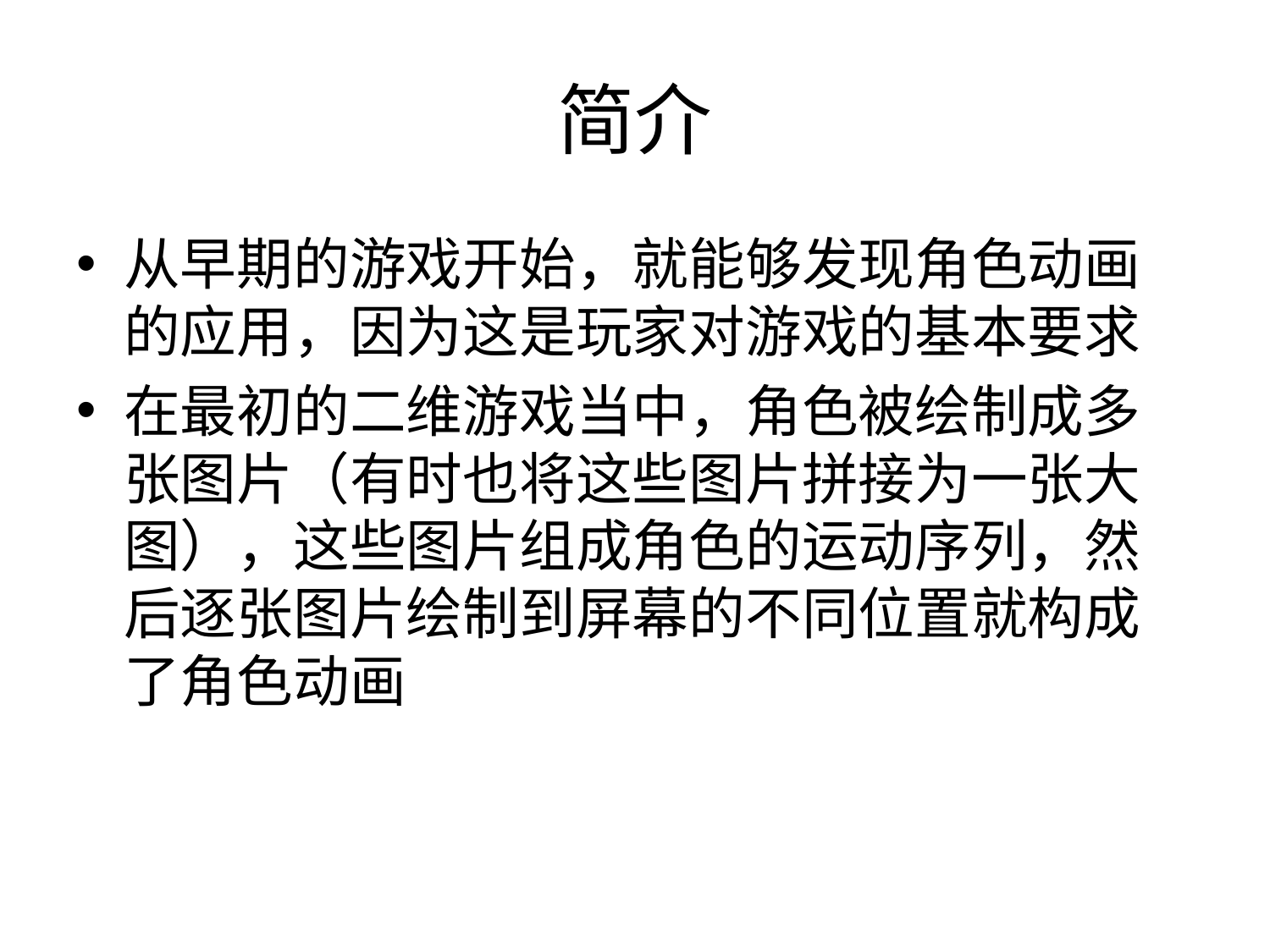

# 简介
从早期的游戏开始，就能够发现角色动画的应用，因为这是玩家对游戏的基本要求
在最初的二维游戏当中，角色被绘制成多张图片（有时也将这些图片拼接为一张大图），这些图片组成角色的运动序列，然后逐张图片绘制到屏幕的不同位置就构成了角色动画